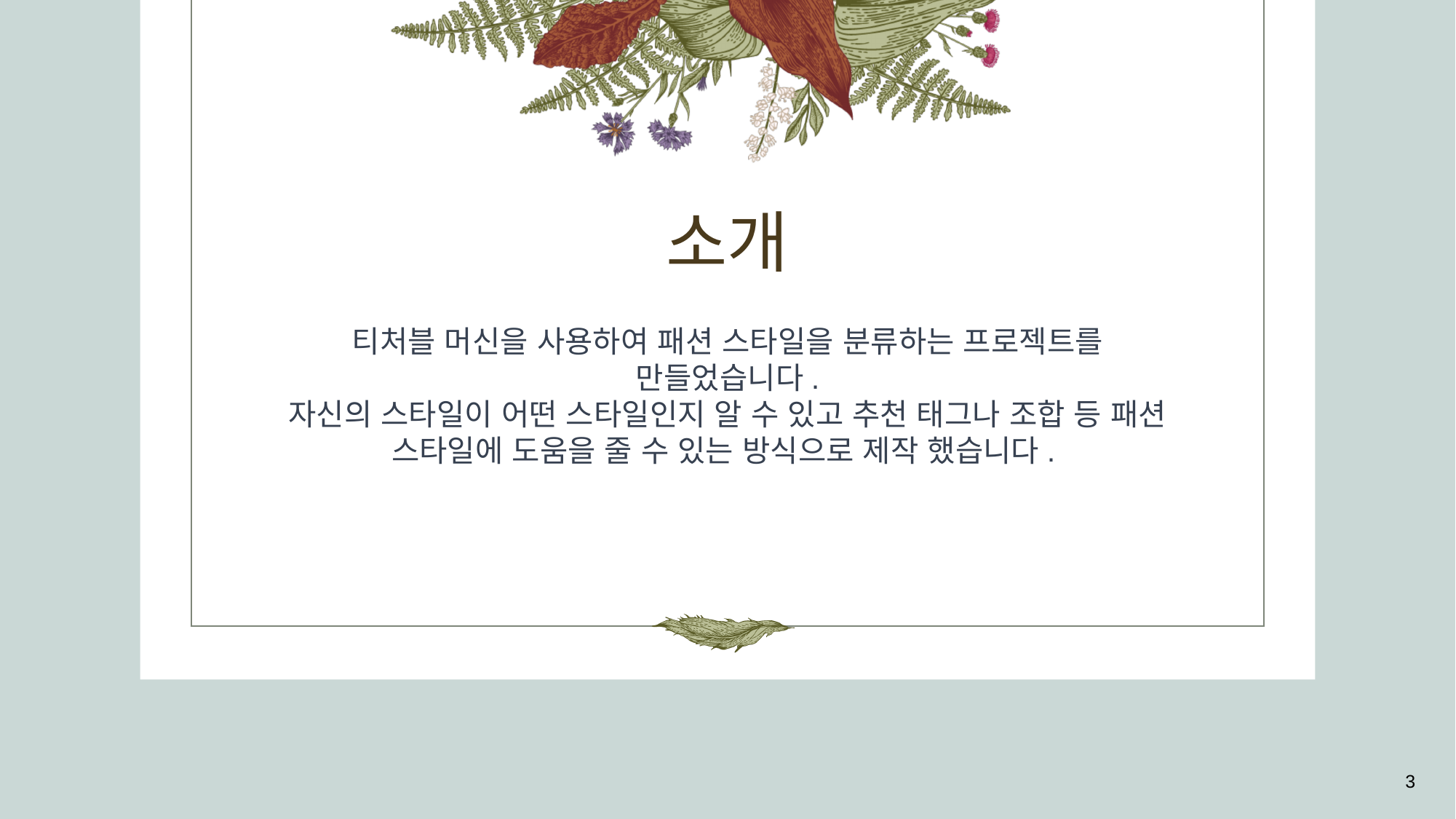

# 소개
티처블 머신을 사용하여 패션 스타일을 분류하는 프로젝트를 만들었습니다.
자신의 스타일이 어떤 스타일인지 알 수 있고 추천 태그나 조합 등 패션 스타일에 도움을 줄 수 있는 방식으로 제작 했습니다.
3